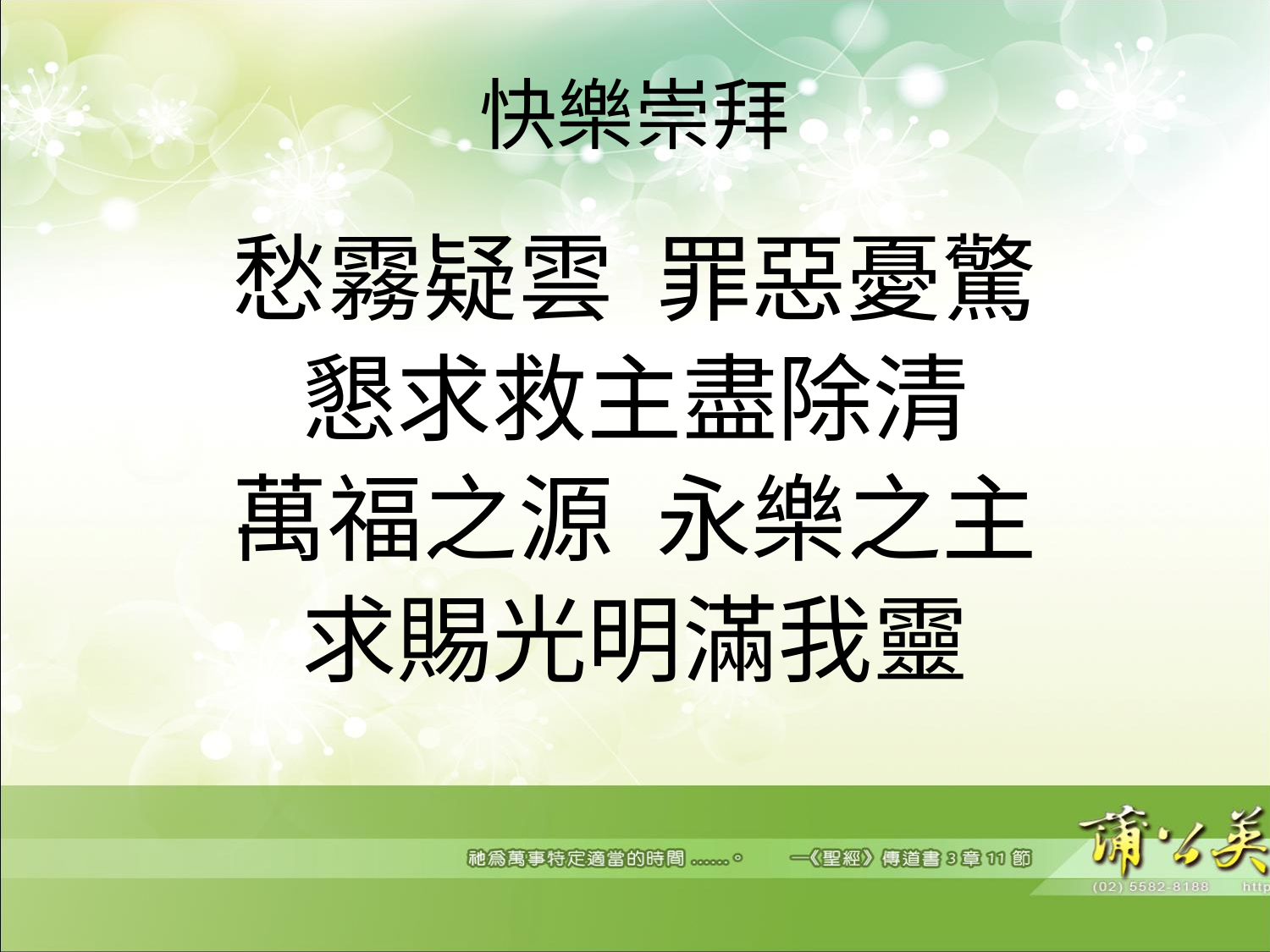

# 快樂崇拜
愁霧疑雲  罪惡憂驚
懇求救主盡除清
萬福之源  永樂之主
求賜光明滿我靈